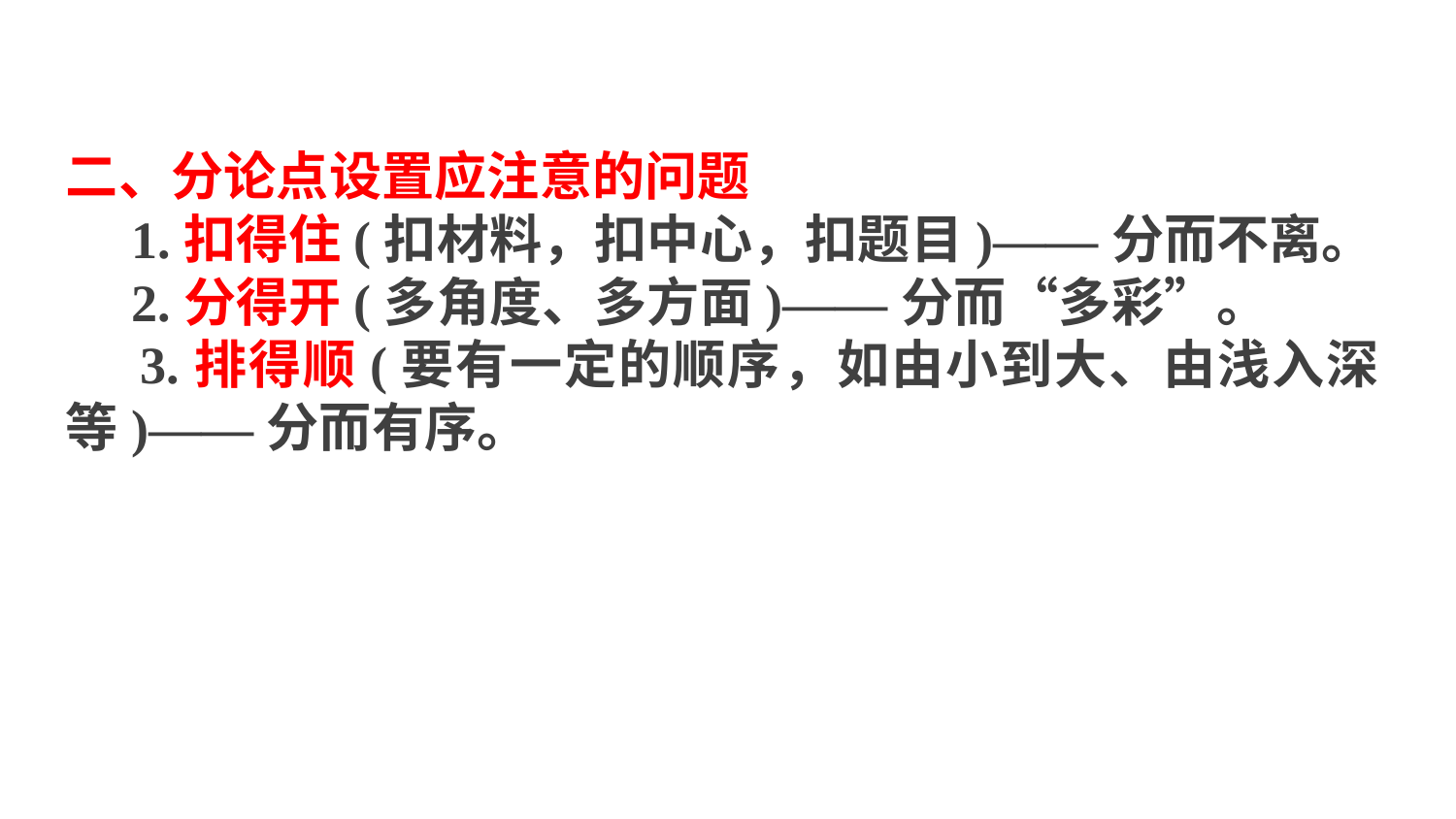

二、分论点设置应注意的问题
     1.扣得住(扣材料，扣中心，扣题目)——分而不离。
     2.分得开(多角度、多方面)——分而“多彩”。
     3.排得顺(要有一定的顺序，如由小到大、由浅入深等)——分而有序。